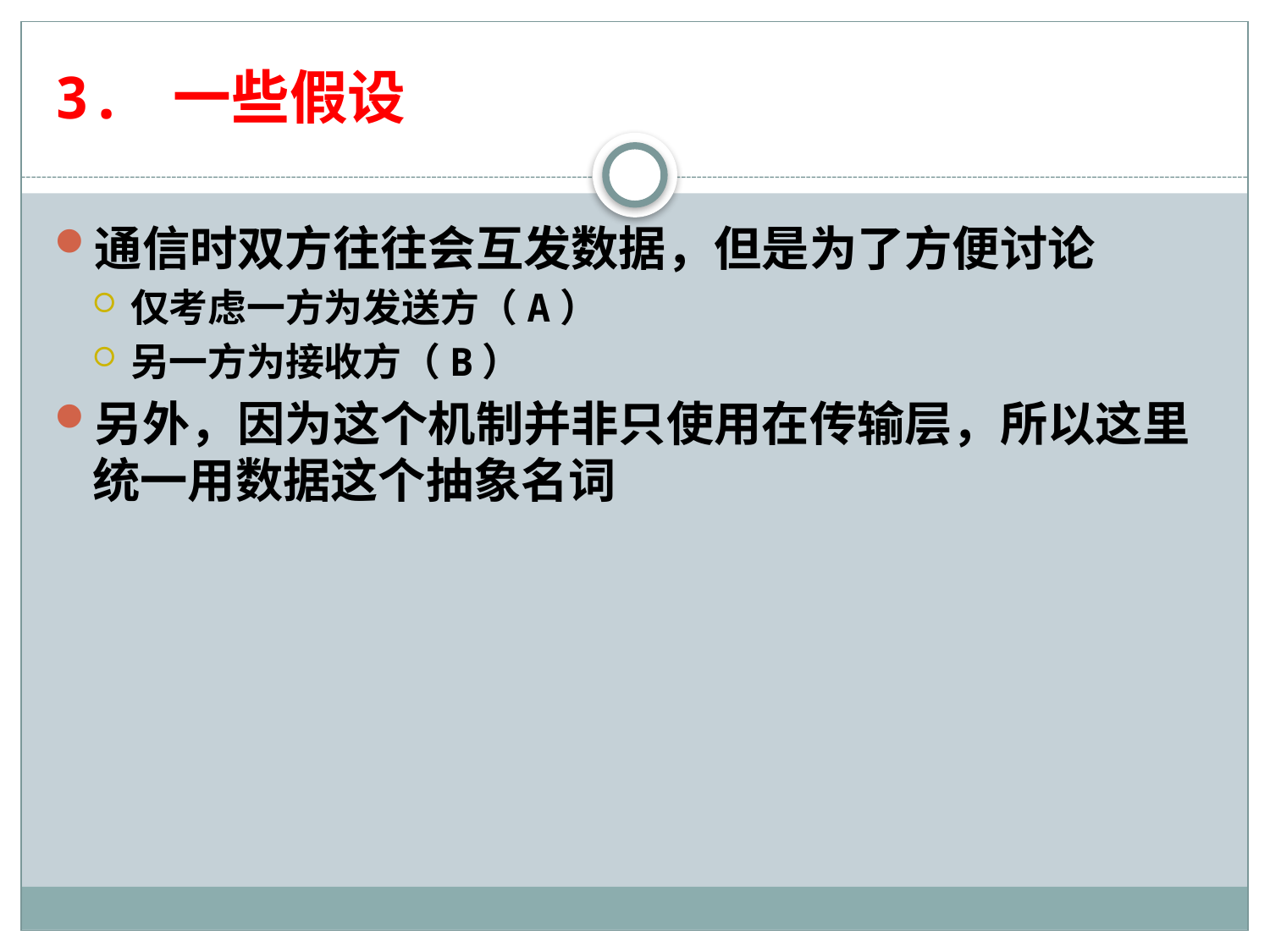

# 3. 一些假设
通信时双方往往会互发数据，但是为了方便讨论
仅考虑一方为发送方（A）
另一方为接收方（B）
另外，因为这个机制并非只使用在传输层，所以这里统一用数据这个抽象名词